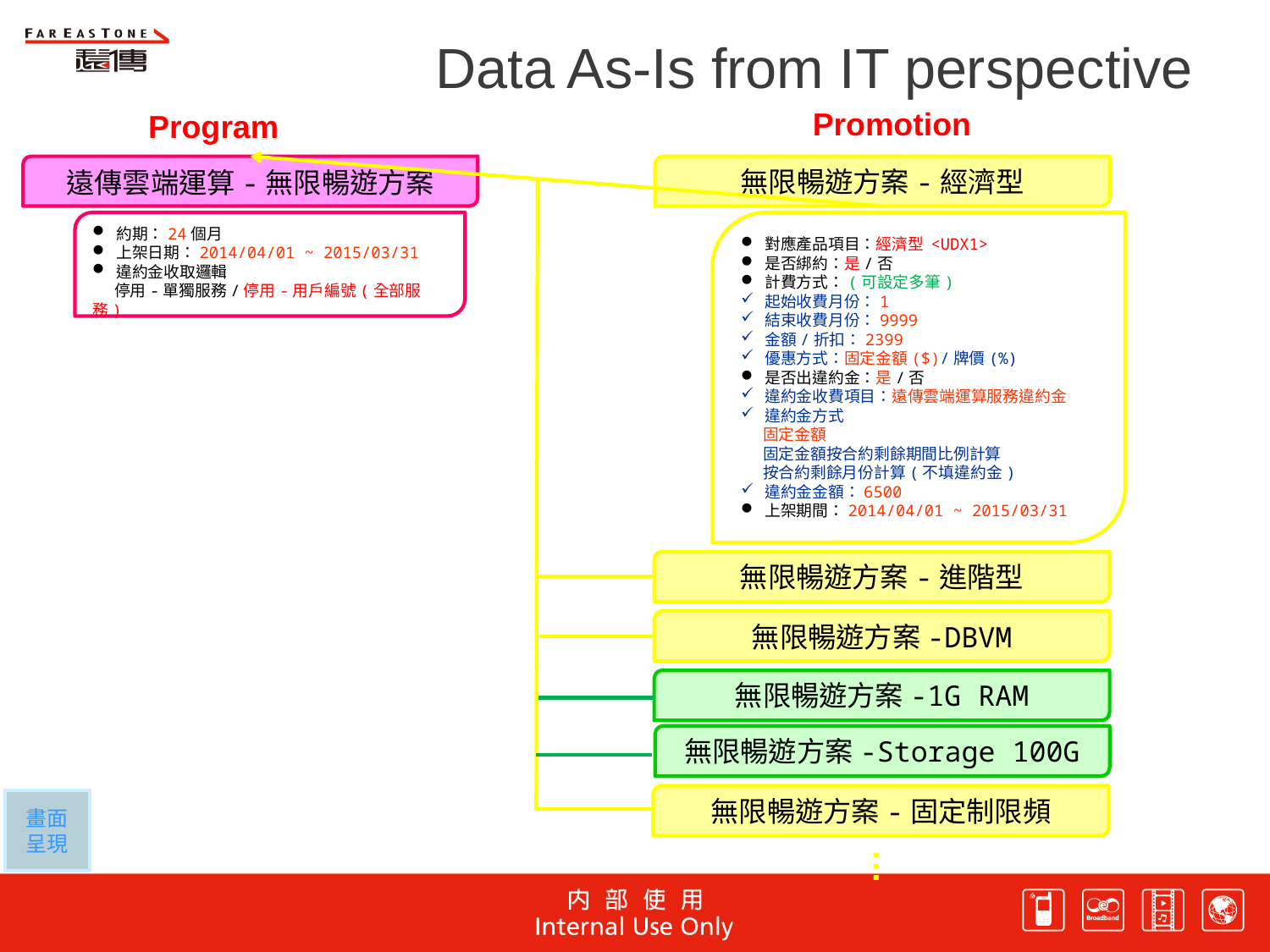

Data As-Is from IT perspective
Promotion
Program
遠傳雲端運算-無限暢遊方案
無限暢遊方案-經濟型
對應產品項目：經濟型 <UDX1>
是否綁約：是/否
計費方式：(可設定多筆)
起始收費月份：1
結束收費月份：9999
金額/折扣：2399
優惠方式：固定金額($)/牌價(%)
是否出違約金：是/否
違約金收費項目：遠傳雲端運算服務違約金
違約金方式
     固定金額
     固定金額按合約剩餘期間比例計算
     按合約剩餘月份計算(不填違約金)
違約金金額：6500
上架期間：2014/04/01 ~ 2015/03/31
約期：24個月
上架日期：2014/04/01 ~ 2015/03/31
違約金收取邏輯
     停用-單獨服務/停用-用戶編號(全部服務)
無限暢遊方案-進階型
無限暢遊方案-DBVM
無限暢遊方案-1G RAM
無限暢遊方案-Storage 100G
無限暢遊方案-固定制限頻
畫面呈現
…